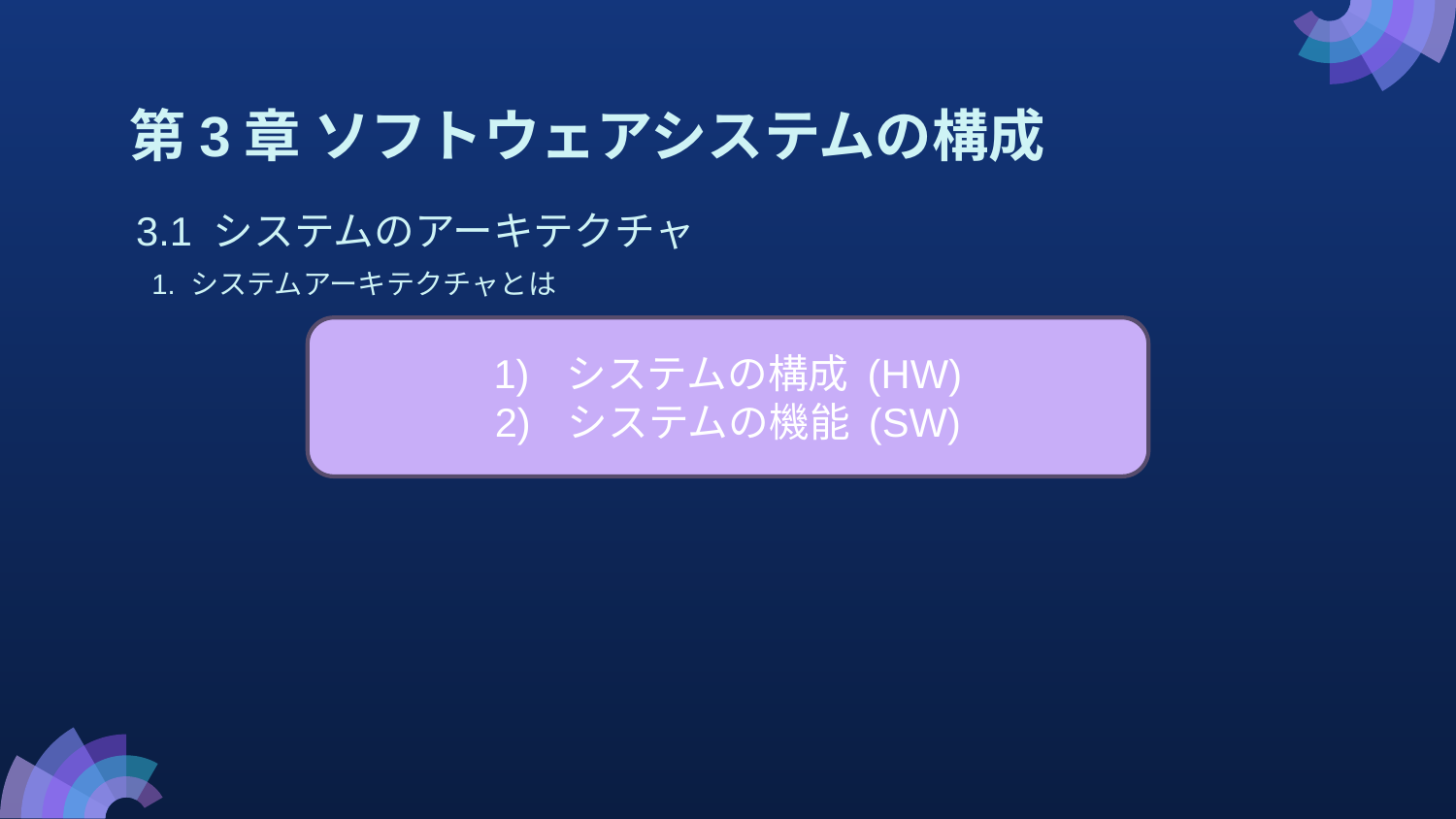

# 第3章 ソフトウェアシステムの構成
3.1 システムのアーキテクチャ
  1. システムアーキテクチャとは
システムの構成 (HW)
システムの機能 (SW)